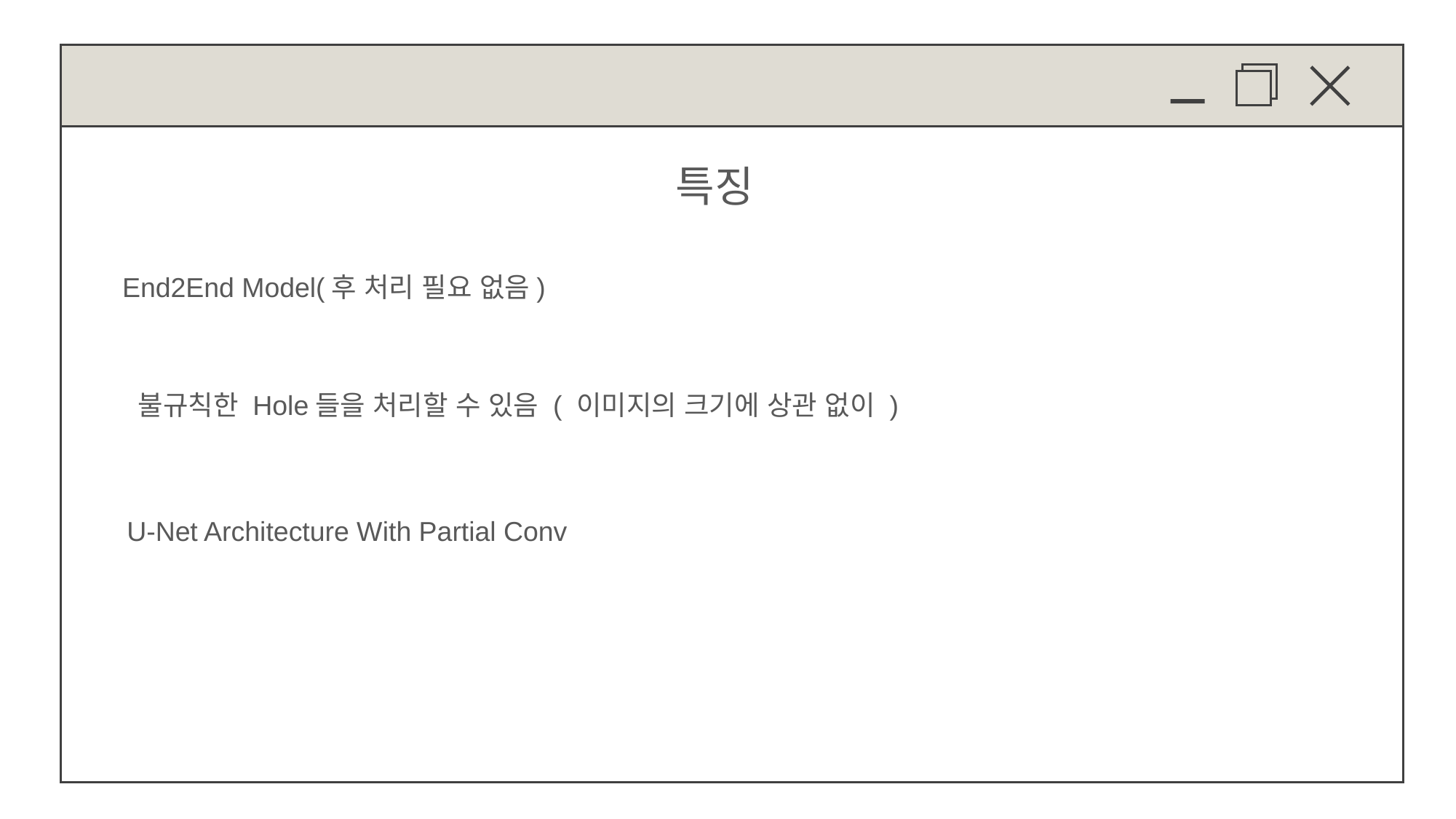

특징
End2End Model(후 처리 필요 없음)
불규칙한 Hole들을 처리할 수 있음 ( 이미지의 크기에 상관 없이 )
U-Net Architecture With Partial Conv